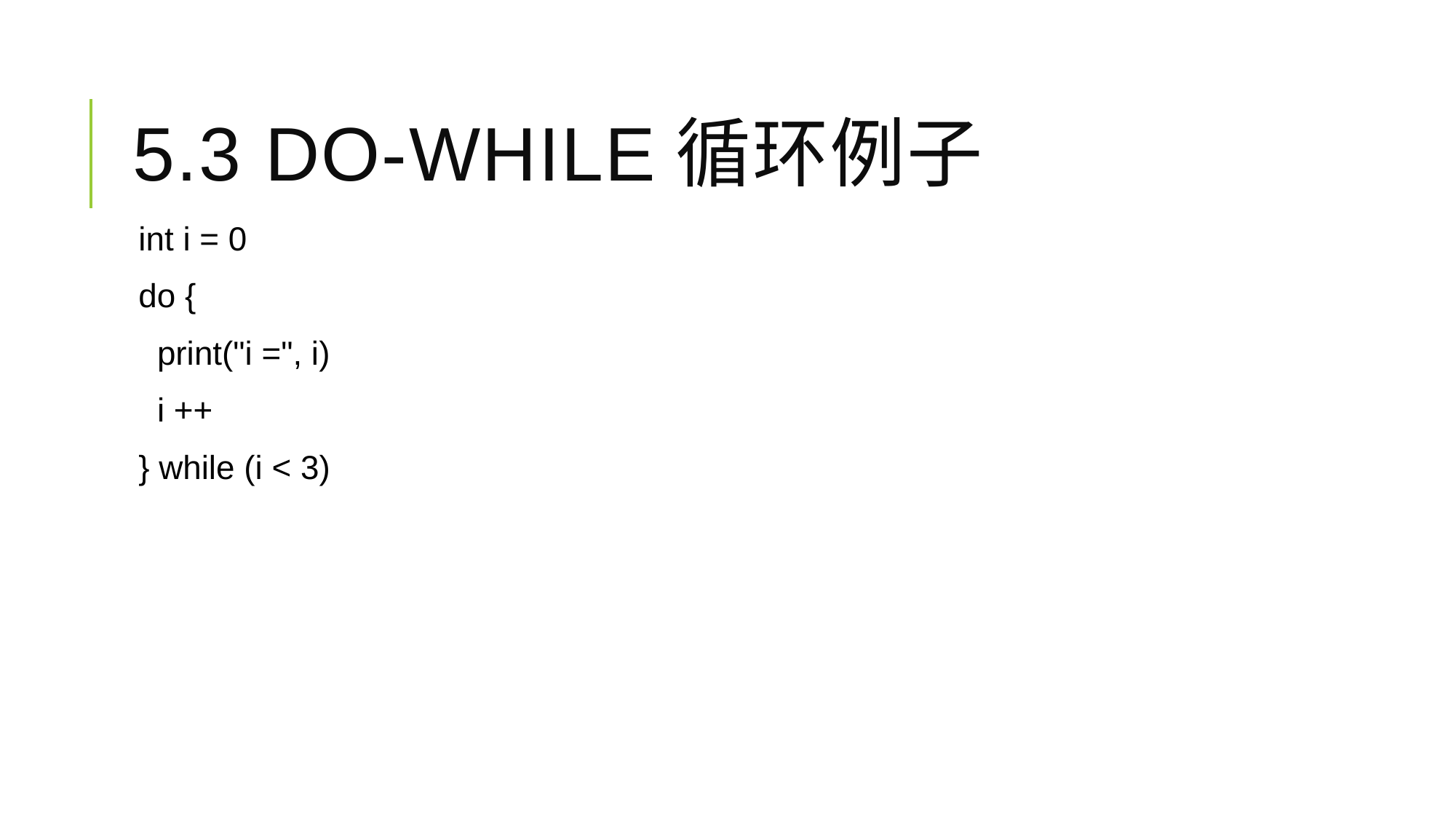

# 5.3 do-while循环例子
int i = 0
do {
  print("i =", i)
  i ++
} while (i < 3)